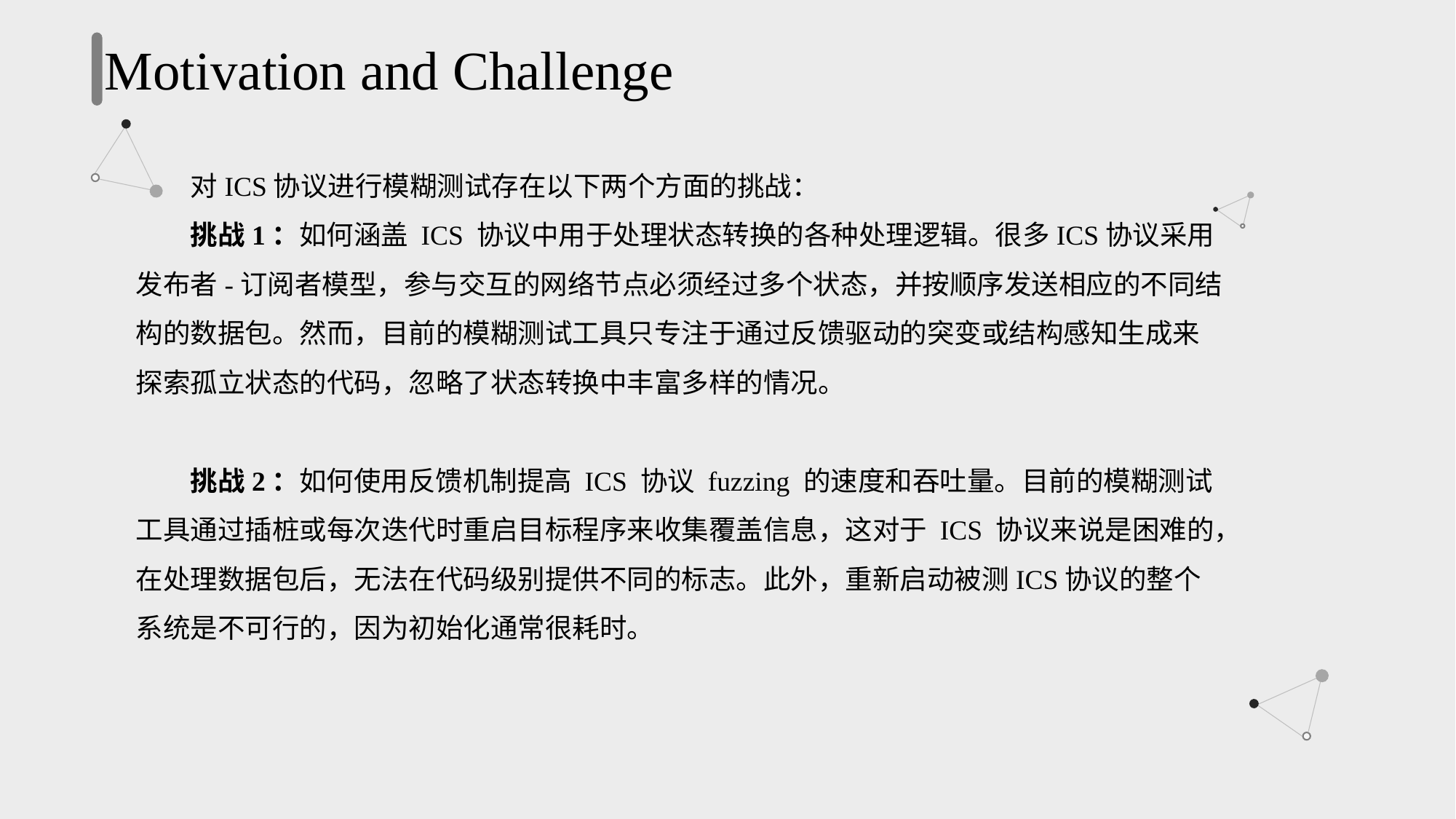

Motivation and Challenge

对ICS协议进行模糊测试存在以下两个方面的挑战：
挑战1：如何涵盖 ICS 协议中用于处理状态转换的各种处理逻辑。很多ICS协议采用发布者-订阅者模型，参与交互的网络节点必须经过多个状态，并按顺序发送相应的不同结构的数据包。然而，目前的模糊测试工具只专注于通过反馈驱动的突变或结构感知生成来探索孤立状态的代码，忽略了状态转换中丰富多样的情况。

挑战2：如何使用反馈机制提高 ICS 协议 fuzzing 的速度和吞吐量。目前的模糊测试工具通过插桩或每次迭代时重启目标程序来收集覆盖信息，这对于 ICS 协议来说是困难的，在处理数据包后，无法在代码级别提供不同的标志。此外，重新启动被测ICS协议的整个系统是不可行的，因为初始化通常很耗时。